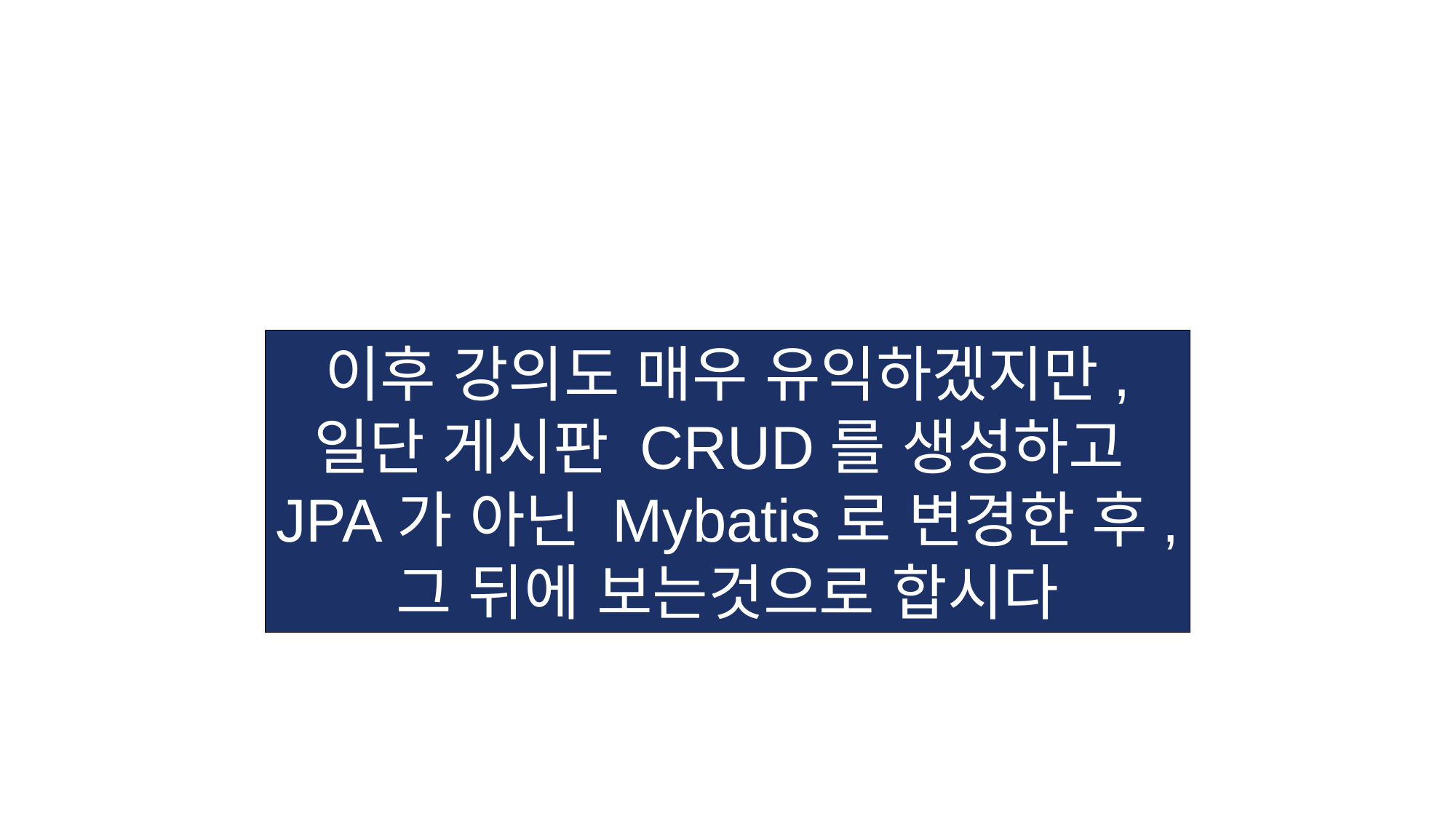

이후 강의도 매우 유익하겠지만,
일단 게시판 CRUD를 생성하고
JPA가 아닌 Mybatis로 변경한 후,
그 뒤에 보는것으로 합시다